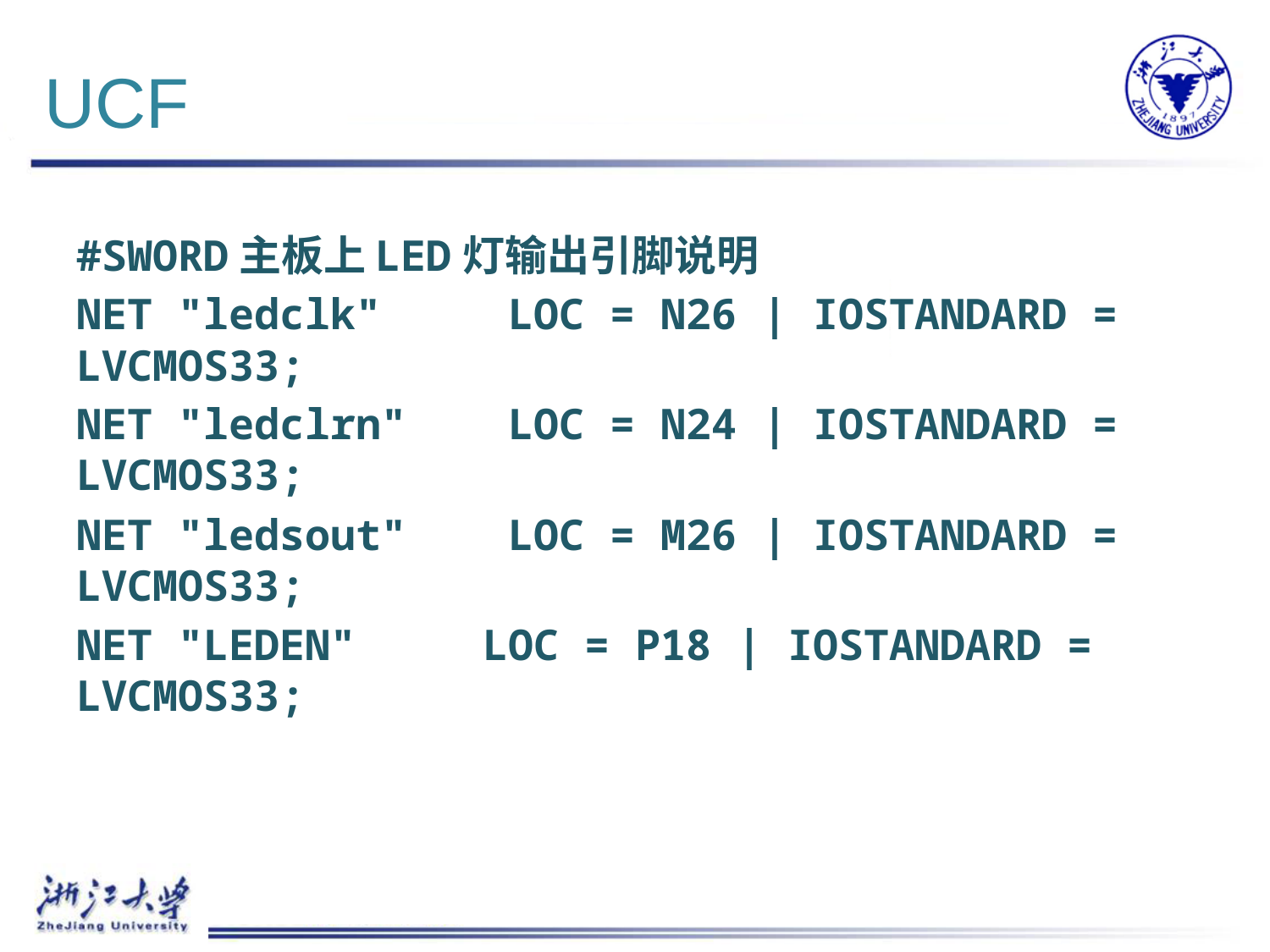

# UCF
#SWORD主板上LED灯输出引脚说明
NET "ledclk"     LOC = N26 | IOSTANDARD = LVCMOS33;
NET "ledclrn"    LOC = N24 | IOSTANDARD = LVCMOS33;
NET "ledsout"    LOC = M26 | IOSTANDARD = LVCMOS33;
NET "LEDEN"     LOC = P18 | IOSTANDARD = LVCMOS33;